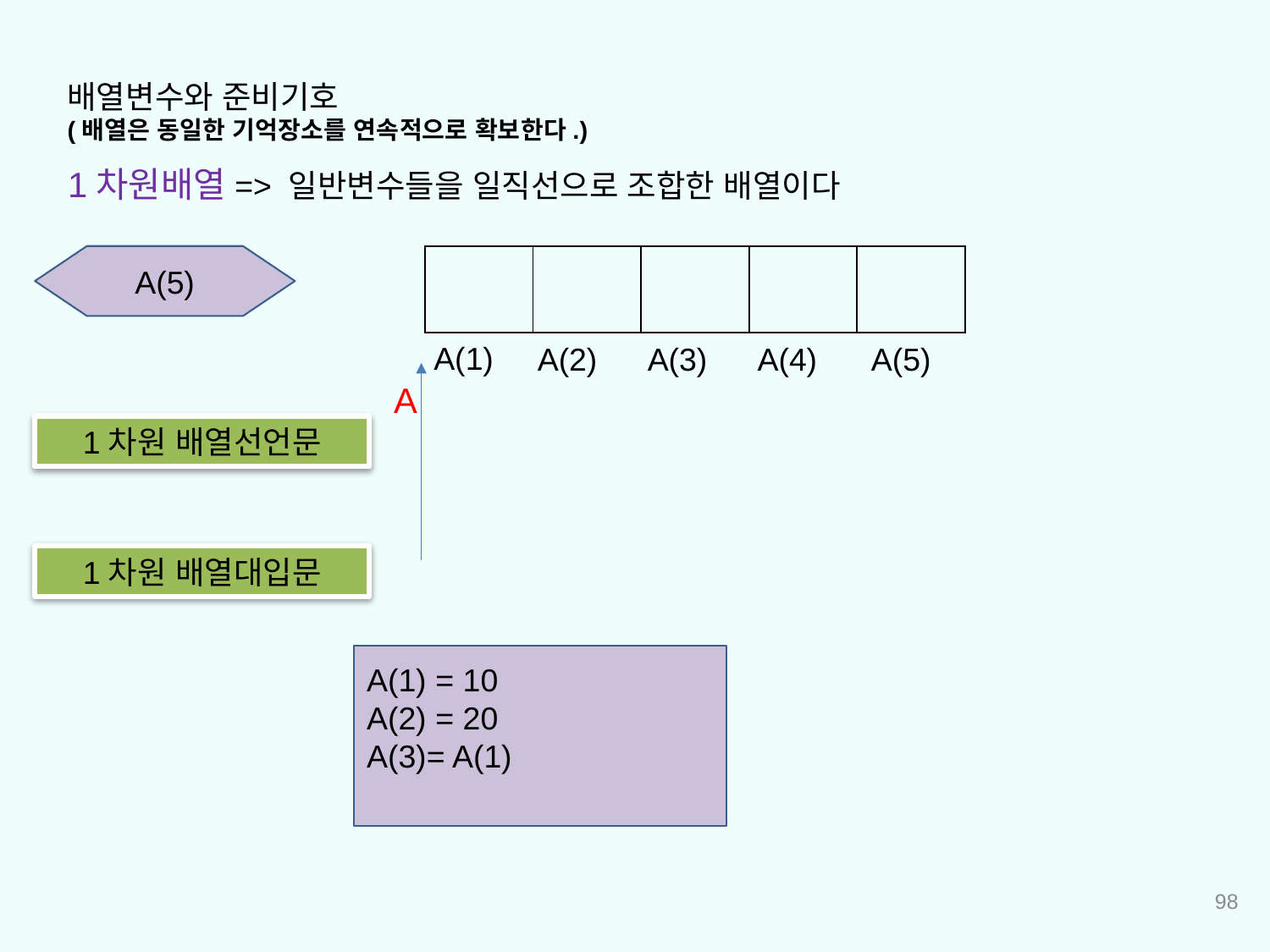

배열변수와 준비기호
(배열은 동일한 기억장소를 연속적으로 확보한다.)
1차원배열=> 일반변수들을 일직선으로 조합한 배열이다
A(5)
|  |  |  |  |  |
| --- | --- | --- | --- | --- |
A(1)
A(2)
A(3)
A(4)
A(5)
A
1차원 배열선언문
1차원 배열대입문
A(1) = 10
A(2) = 20
A(3)= A(1)

98